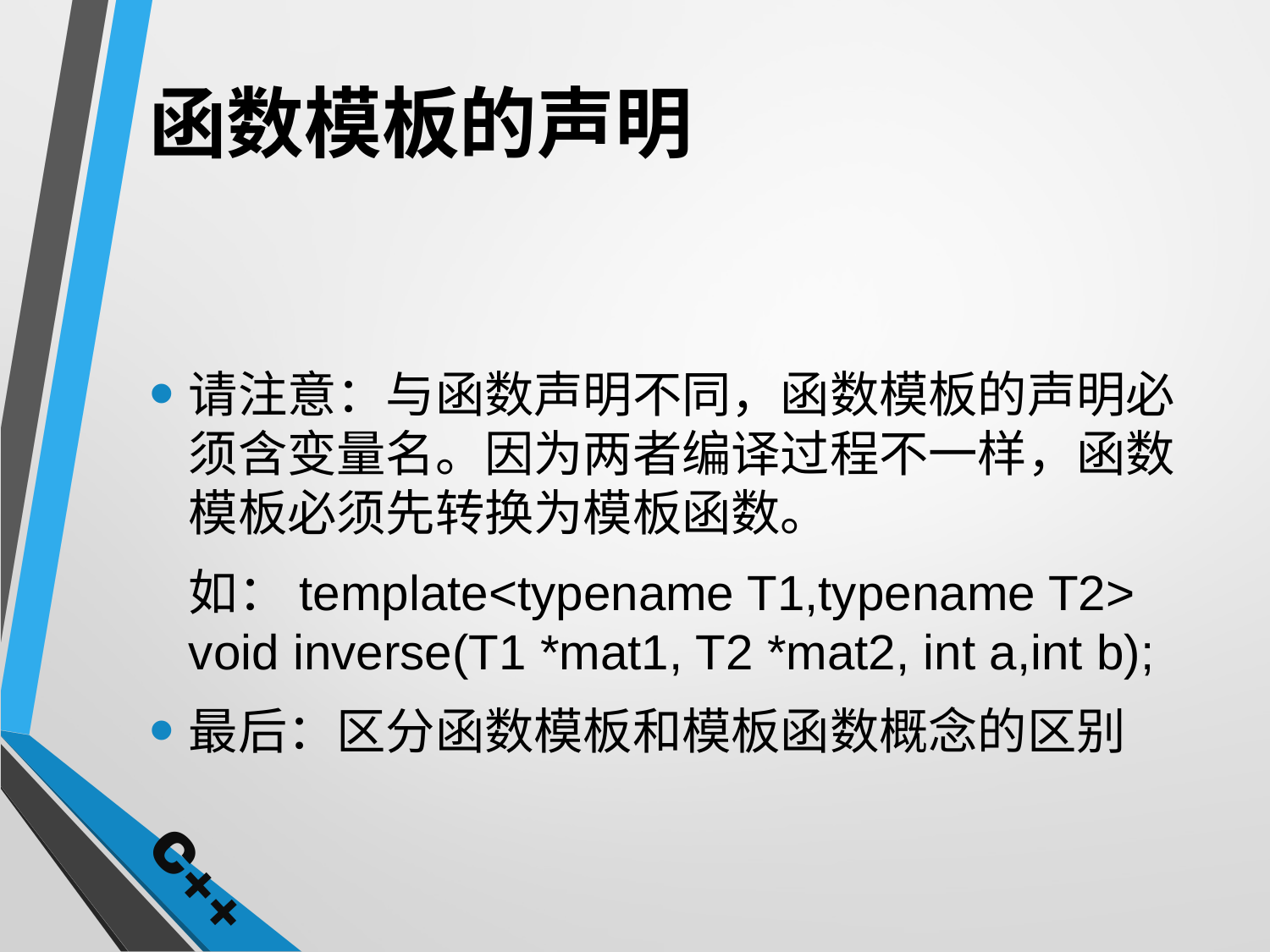

# 函数模板的声明
请注意：与函数声明不同，函数模板的声明必须含变量名。因为两者编译过程不一样，函数模板必须先转换为模板函数。
	如：template<typename T1,typename T2> void inverse(T1 *mat1, T2 *mat2, int a,int b);
最后：区分函数模板和模板函数概念的区别